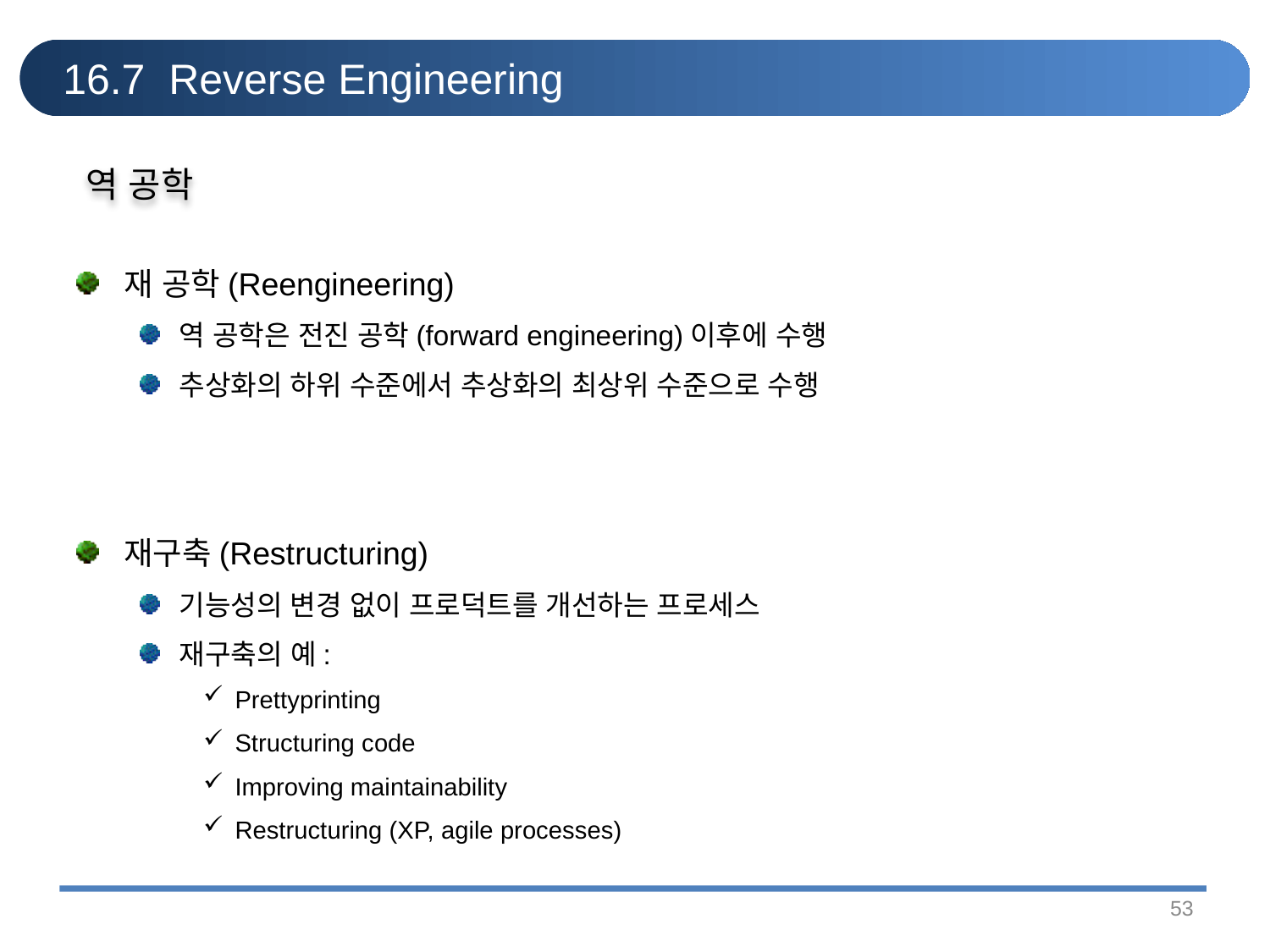

# 16.7  Reverse Engineering
역 공학
재 공학(Reengineering)
역 공학은 전진 공학(forward engineering)이후에 수행
추상화의 하위 수준에서 추상화의 최상위 수준으로 수행

재구축(Restructuring)
기능성의 변경 없이 프로덕트를 개선하는 프로세스
재구축의 예:
Prettyprinting
Structuring code
Improving maintainability
Restructuring (XP, agile processes)

53